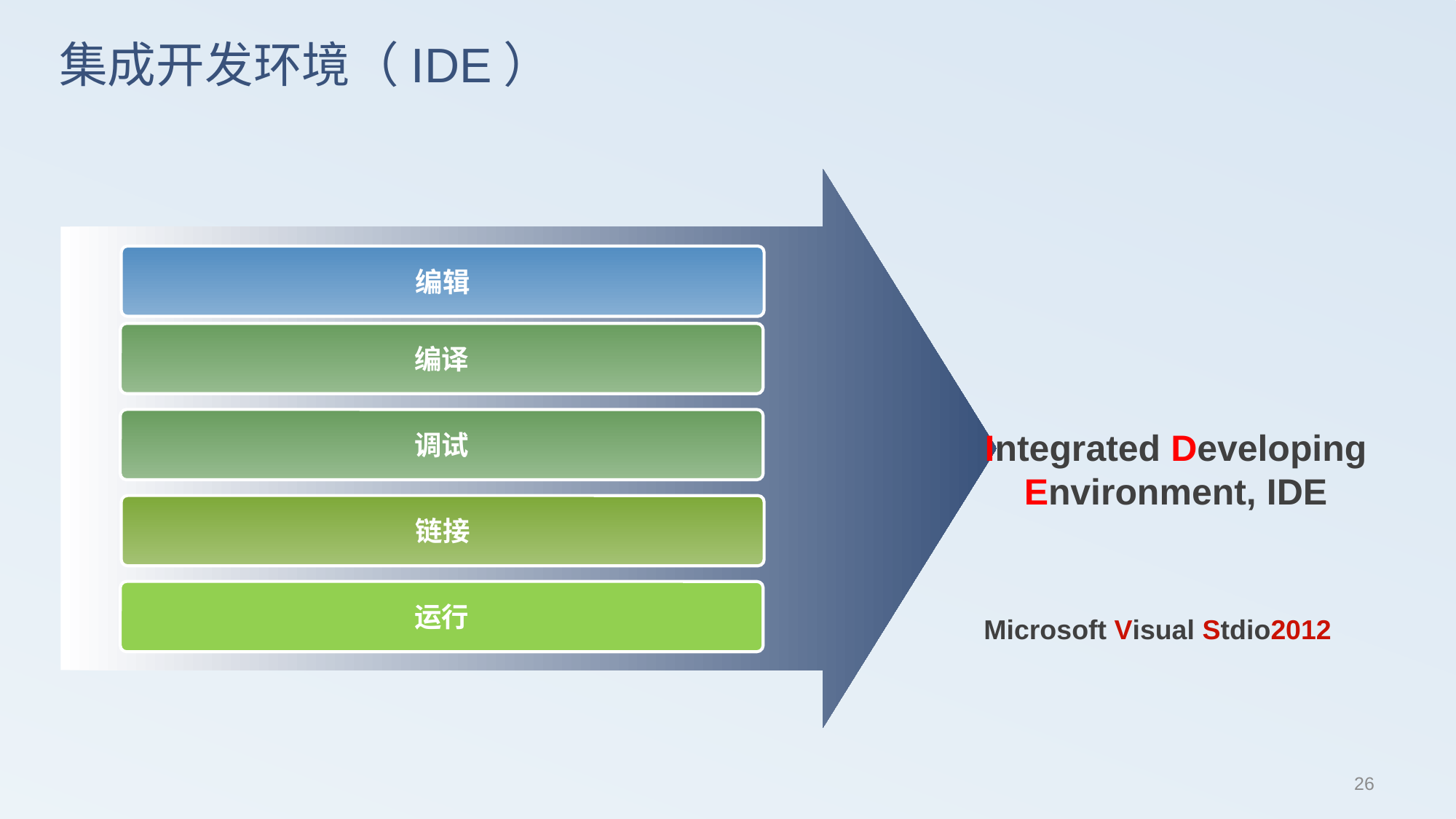

# 集成开发环境（IDE）

编辑
编译
Integrated Developing Environment, IDE
调试
链接
运行
Microsoft Visual Stdio2012